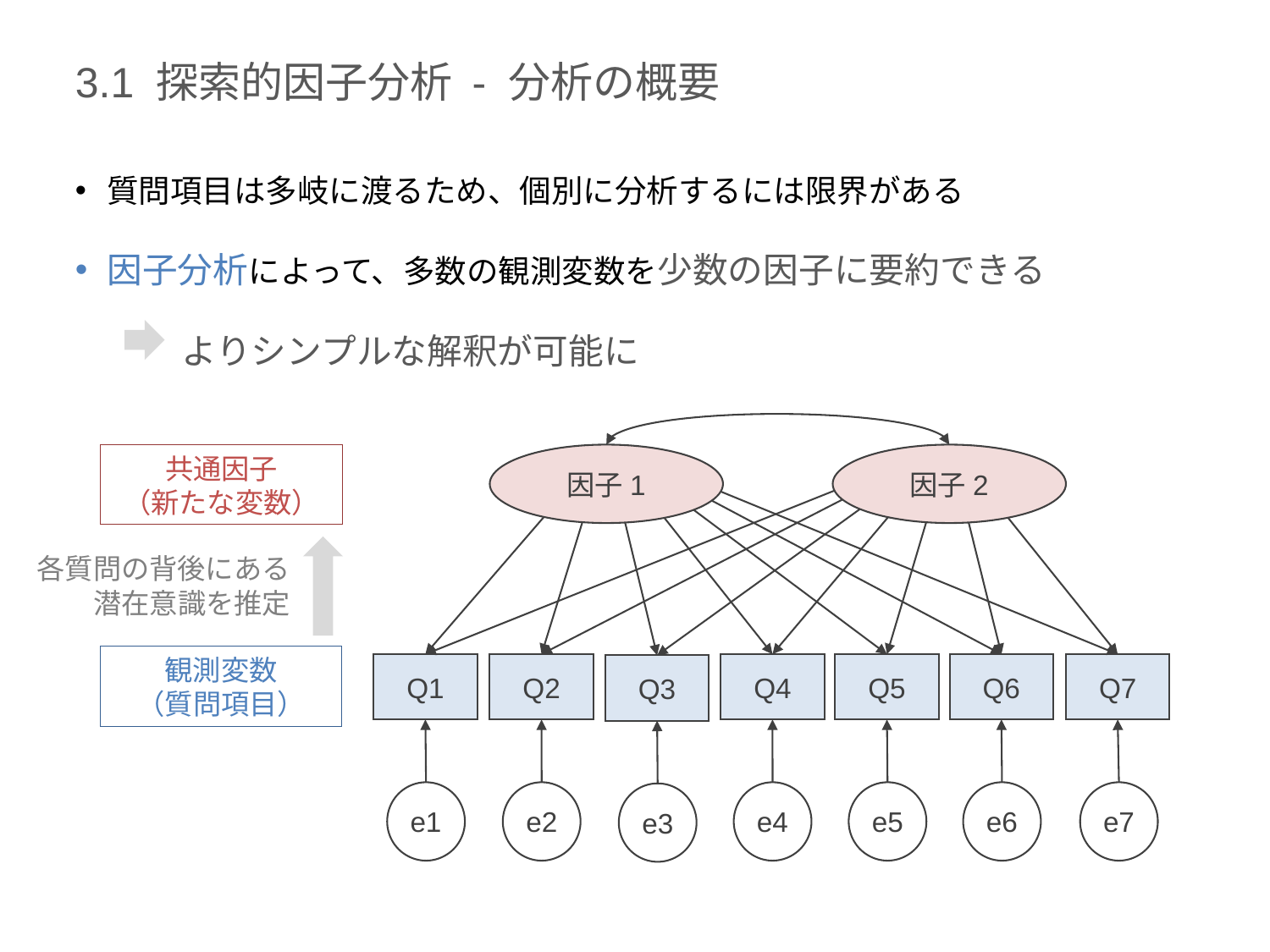

# 3.1 探索的因子分析 - 分析の概要
質問項目は多岐に渡るため、個別に分析するには限界がある
因子分析によって、多数の観測変数を少数の因子に要約できる
　　　よりシンプルな解釈が可能に

因子1
因子2
Q1
Q2
Q4
Q5
Q6
Q7
Q3
e1
e2
e4
e5
e6
e7
e3
共通因子
（新たな変数）
各質問の背後にある
潜在意識を推定

観測変数
（質問項目）